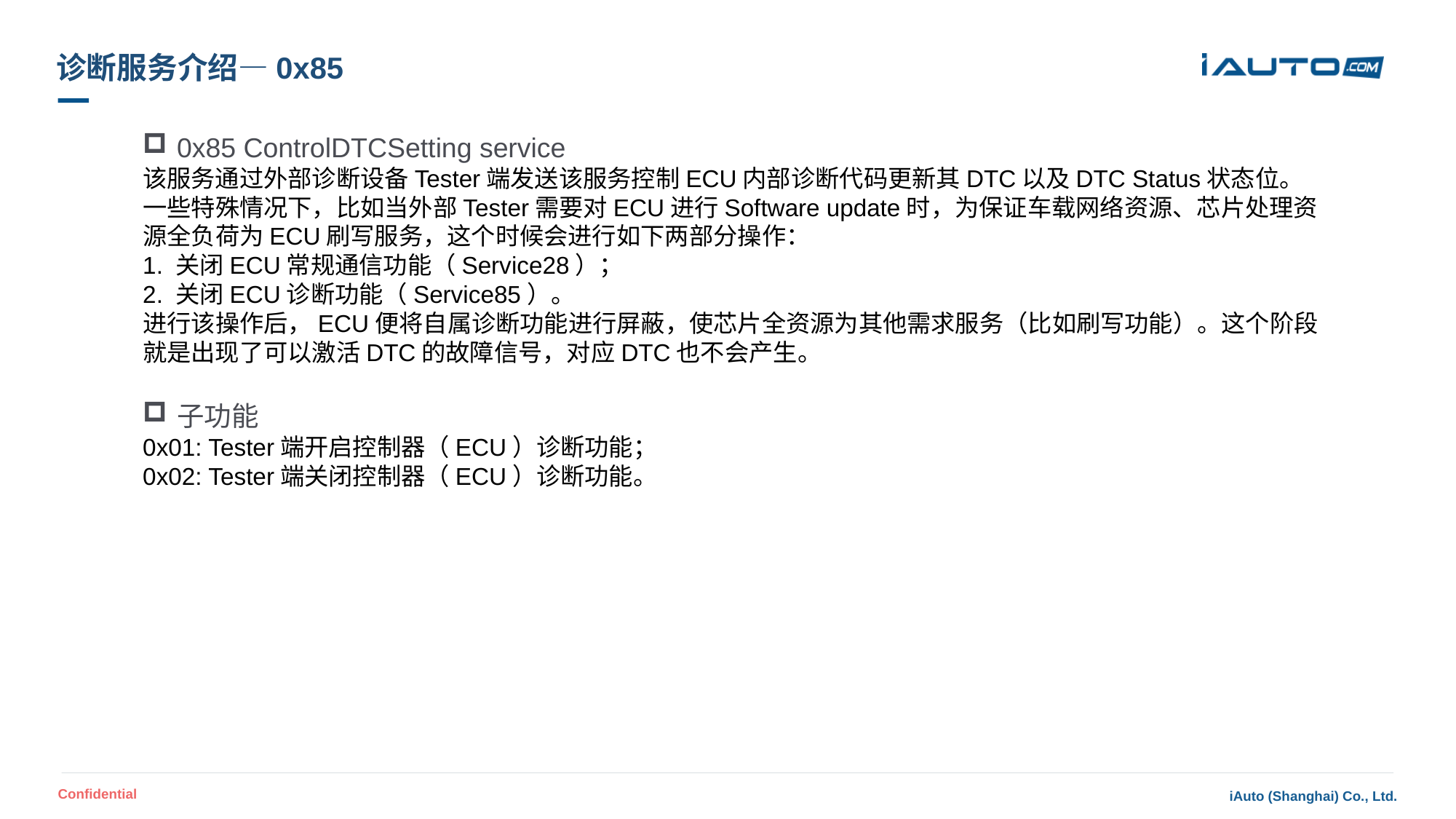

# 诊断服务介绍—0x85
0x85 ControlDTCSetting service
该服务通过外部诊断设备Tester端发送该服务控制ECU内部诊断代码更新其DTC以及DTC Status状态位。
一些特殊情况下，比如当外部Tester需要对ECU进行Software update时，为保证车载网络资源、芯片处理资源全负荷为ECU刷写服务，这个时候会进行如下两部分操作：
1. 关闭ECU常规通信功能（Service28）；
2. 关闭ECU诊断功能（Service85）。
进行该操作后，ECU便将自属诊断功能进行屏蔽，使芯片全资源为其他需求服务（比如刷写功能）。这个阶段就是出现了可以激活DTC的故障信号，对应DTC也不会产生。

子功能
0x01: Tester端开启控制器（ECU）诊断功能；
0x02: Tester端关闭控制器（ECU）诊断功能。